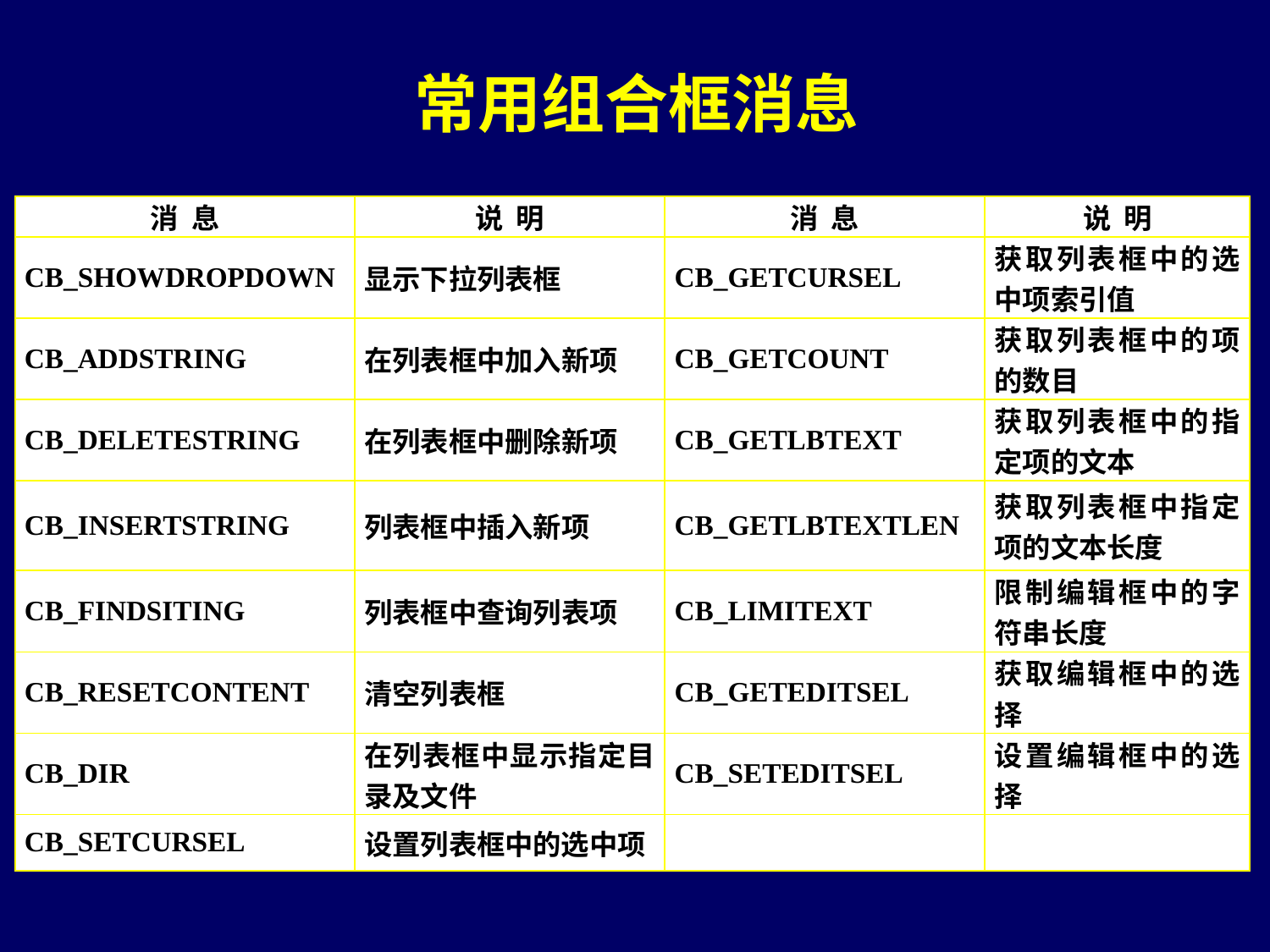

# 常用组合框消息
| 消 息 | 说 明 | 消 息 | 说 明 |
| --- | --- | --- | --- |
| CB\_SHOWDROPDOWN | 显示下拉列表框 | CB\_GETCURSEL | 获取列表框中的选中项索引值 |
| CB\_ADDSTRING | 在列表框中加入新项 | CB\_GETCOUNT | 获取列表框中的项的数目 |
| CB\_DELETESTRING | 在列表框中删除新项 | CB\_GETLBTEXT | 获取列表框中的指定项的文本 |
| CB\_INSERTSTRING | 列表框中插入新项 | CB\_GETLBTEXTLEN | 获取列表框中指定项的文本长度 |
| CB\_FINDSITING | 列表框中查询列表项 | CB\_LIMITEXT | 限制编辑框中的字符串长度 |
| CB\_RESETCONTENT | 清空列表框 | CB\_GETEDITSEL | 获取编辑框中的选择 |
| CB\_DIR | 在列表框中显示指定目录及文件 | CB\_SETEDITSEL | 设置编辑框中的选择 |
| CB\_SETCURSEL | 设置列表框中的选中项 |  |  |
90